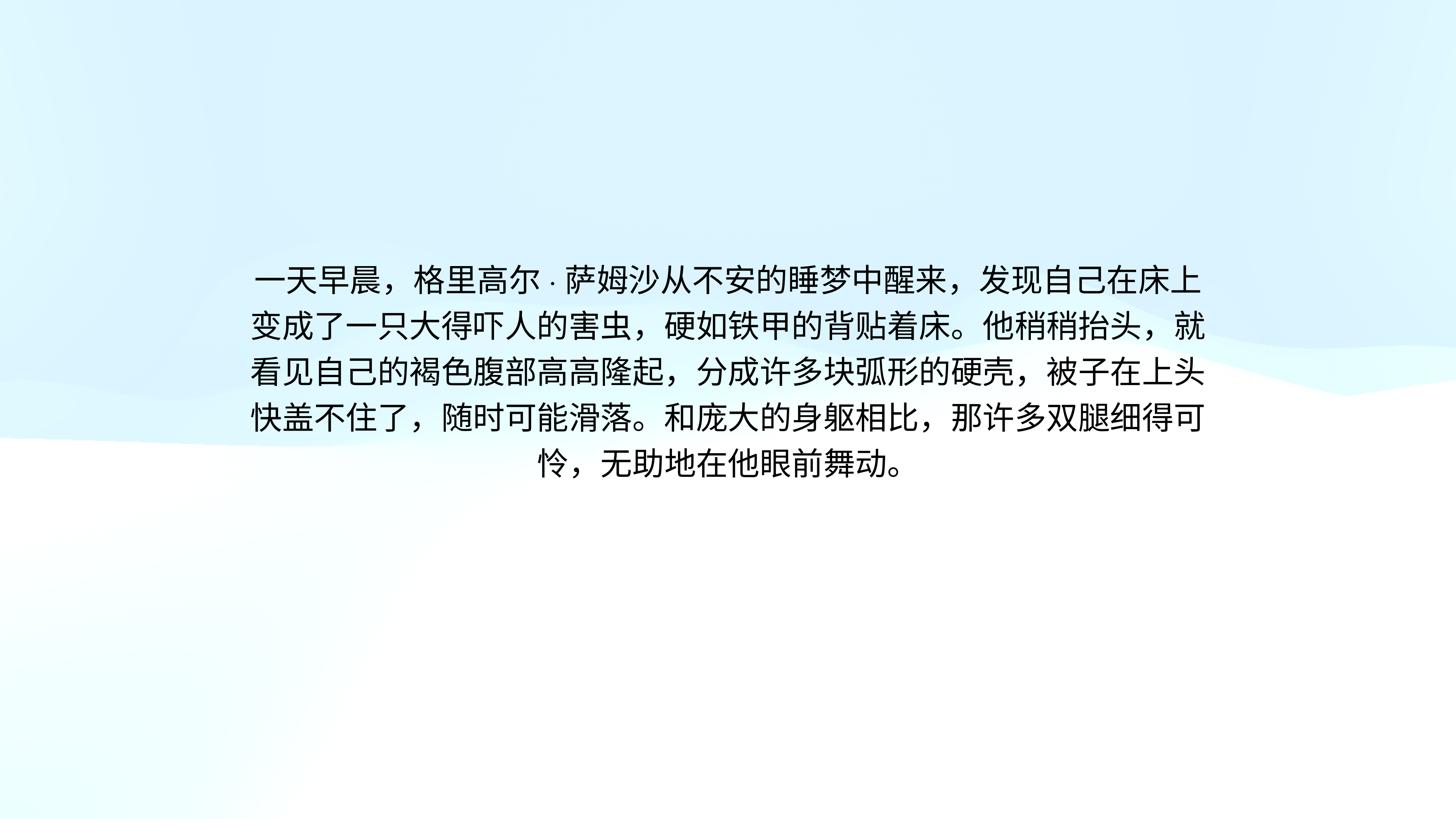

一天早晨，格里高尔·萨姆沙从不安的睡梦中醒来，发现自己在床上变成了一只大得吓人的害虫，硬如铁甲的背贴着床。他稍稍抬头，就看见自己的褐色腹部高高隆起，分成许多块弧形的硬壳，被子在上头快盖不住了，随时可能滑落。和庞大的身躯相比，那许多双腿细得可怜，无助地在他眼前舞动。